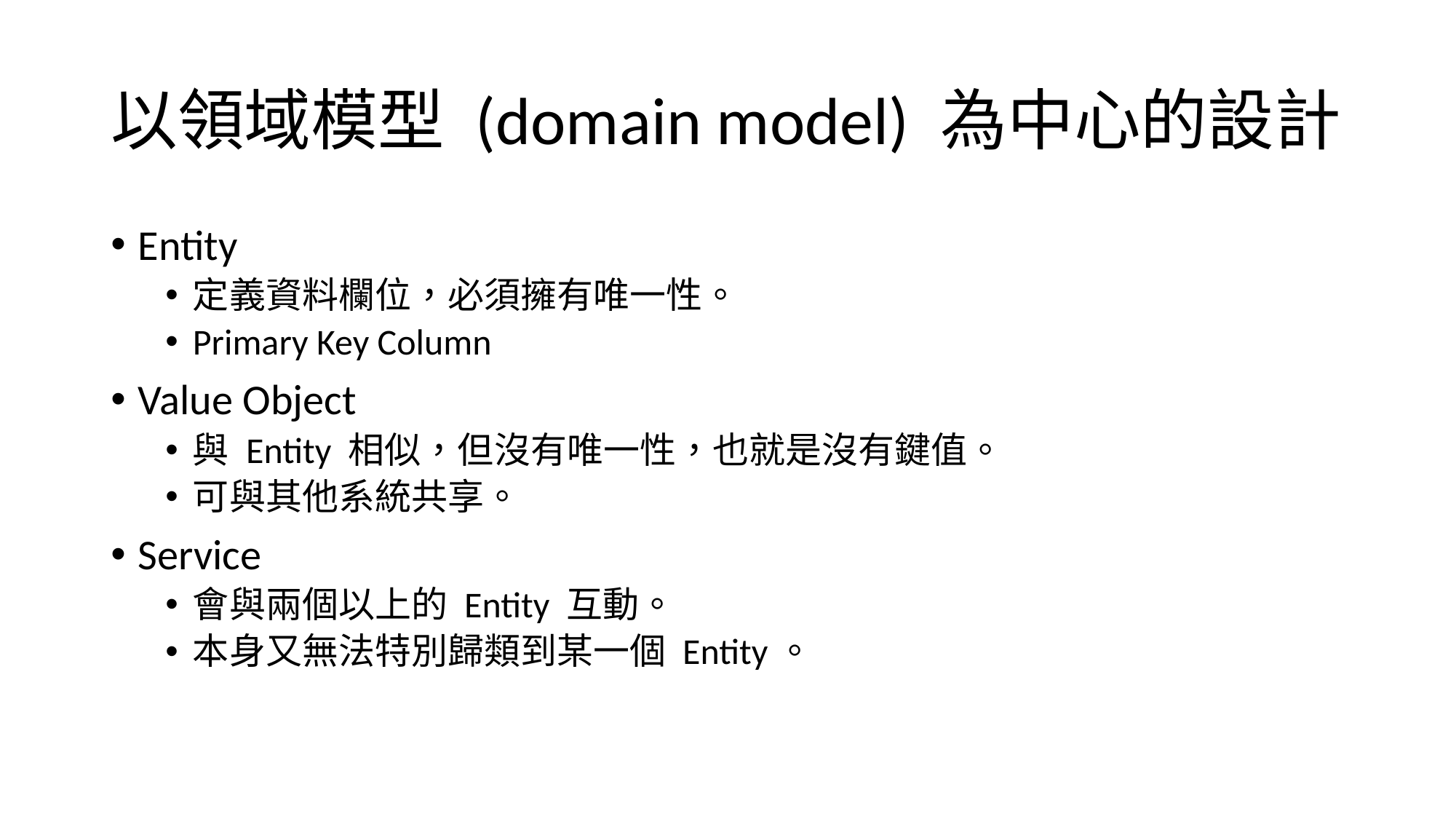

# 以領域模型 (domain model) 為中心的設計
Entity
定義資料欄位，必須擁有唯一性。
Primary Key Column
Value Object
與 Entity 相似，但沒有唯一性，也就是沒有鍵值。
可與其他系統共享。
Service
會與兩個以上的 Entity 互動。
本身又無法特別歸類到某一個 Entity。